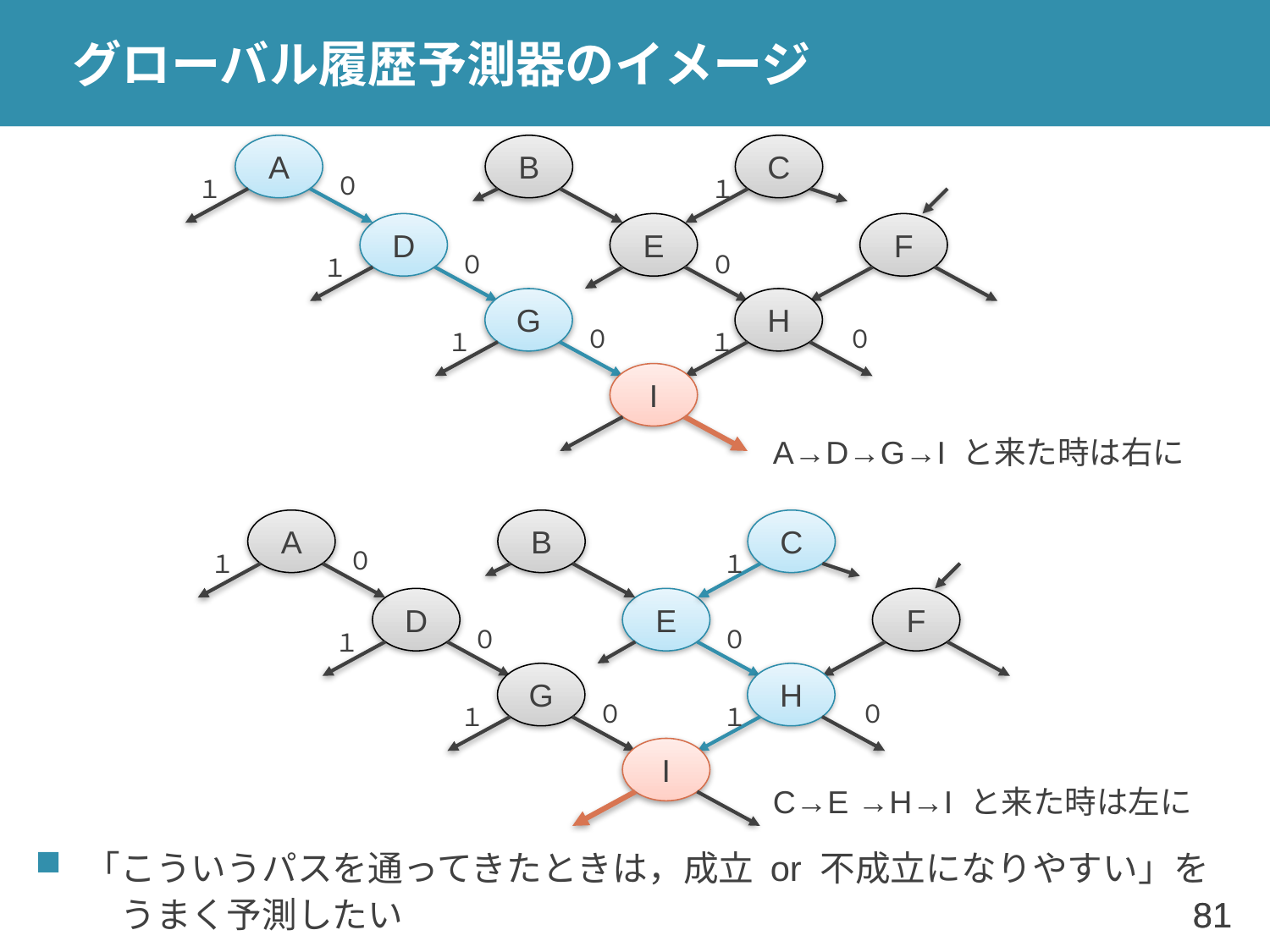

# グローバル履歴予測器のイメージ
A
B
C
０
１
１
D
E
F
０
０
１
G
H
０
０
１
１
I
A→D→G→I と来た時は右に
A
B
C
０
１
１
D
E
F
０
０
１
G
H
０
０
１
１
I
C→E →H→I と来た時は左に
「こういうパスを通ってきたときは，成立 or 不成立になりやすい」を
　うまく予測したい